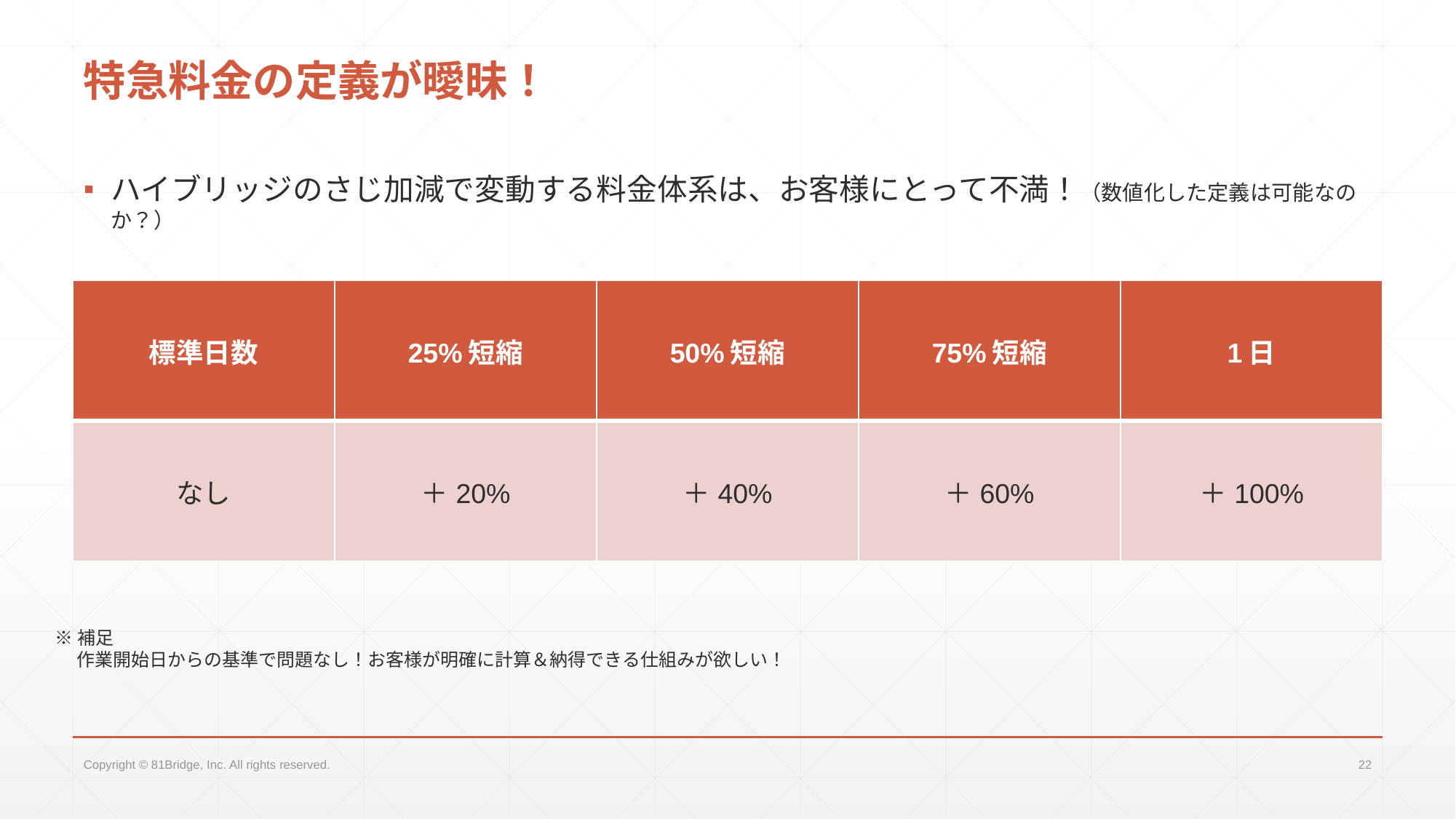

# 特急料金の定義が曖昧！
ハイブリッジのさじ加減で変動する料金体系は、お客様にとって不満！（数値化した定義は可能なのか？）
| 標準日数 | 25%短縮 | 50%短縮 | 75%短縮 | 1日 |
| --- | --- | --- | --- | --- |
| なし | ＋20% | ＋40% | ＋60% | ＋100% |
※補足
　 作業開始日からの基準で問題なし！お客様が明確に計算＆納得できる仕組みが欲しい！
Copyright © 81Bridge, Inc. All rights reserved.
22